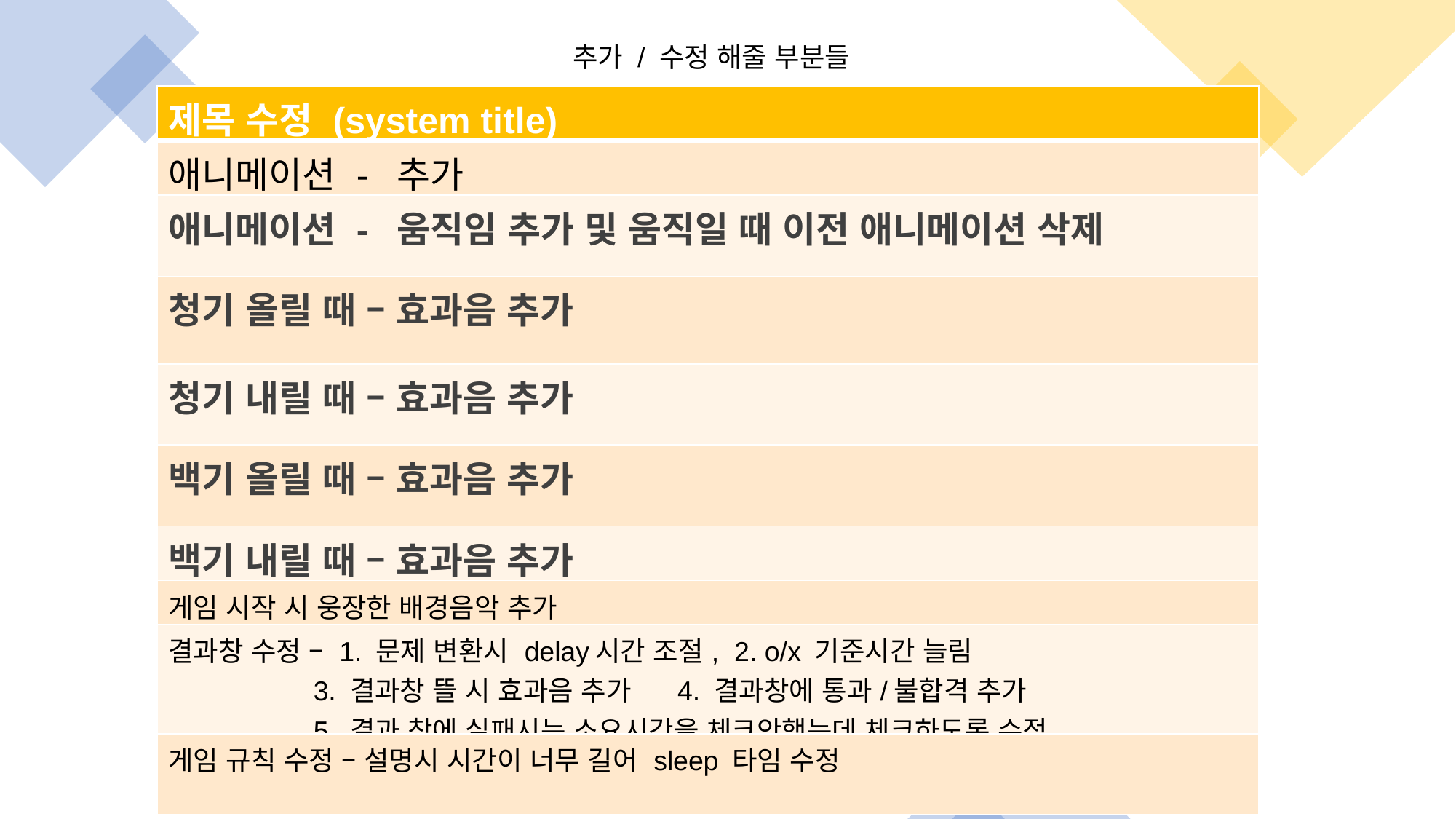

추가 / 수정 해줄 부분들

| 제목 수정 (system title) |
| --- |
| 애니메이션 - 추가 |
| 애니메이션 - 움직임 추가 및 움직일 때 이전 애니메이션 삭제 |
| 청기 올릴 때 – 효과음 추가 |
| 청기 내릴 때 – 효과음 추가 |
| 백기 올릴 때 – 효과음 추가 |
| 백기 내릴 때 – 효과음 추가 |
| 게임 시작 시 웅장한 배경음악 추가 |
| 결과창 수정 – 1. 문제 변환시 delay시간 조절, 2. o/x 기준시간 늘림 3. 결과창 뜰 시 효과음 추가 4. 결과창에 통과/불합격 추가 5. 결과 창에 실패시는 소요시간을 체크안했는데 체크하도록 수정 |
| 게임 규칙 수정 – 설명시 시간이 너무 길어 sleep 타임 수정 |